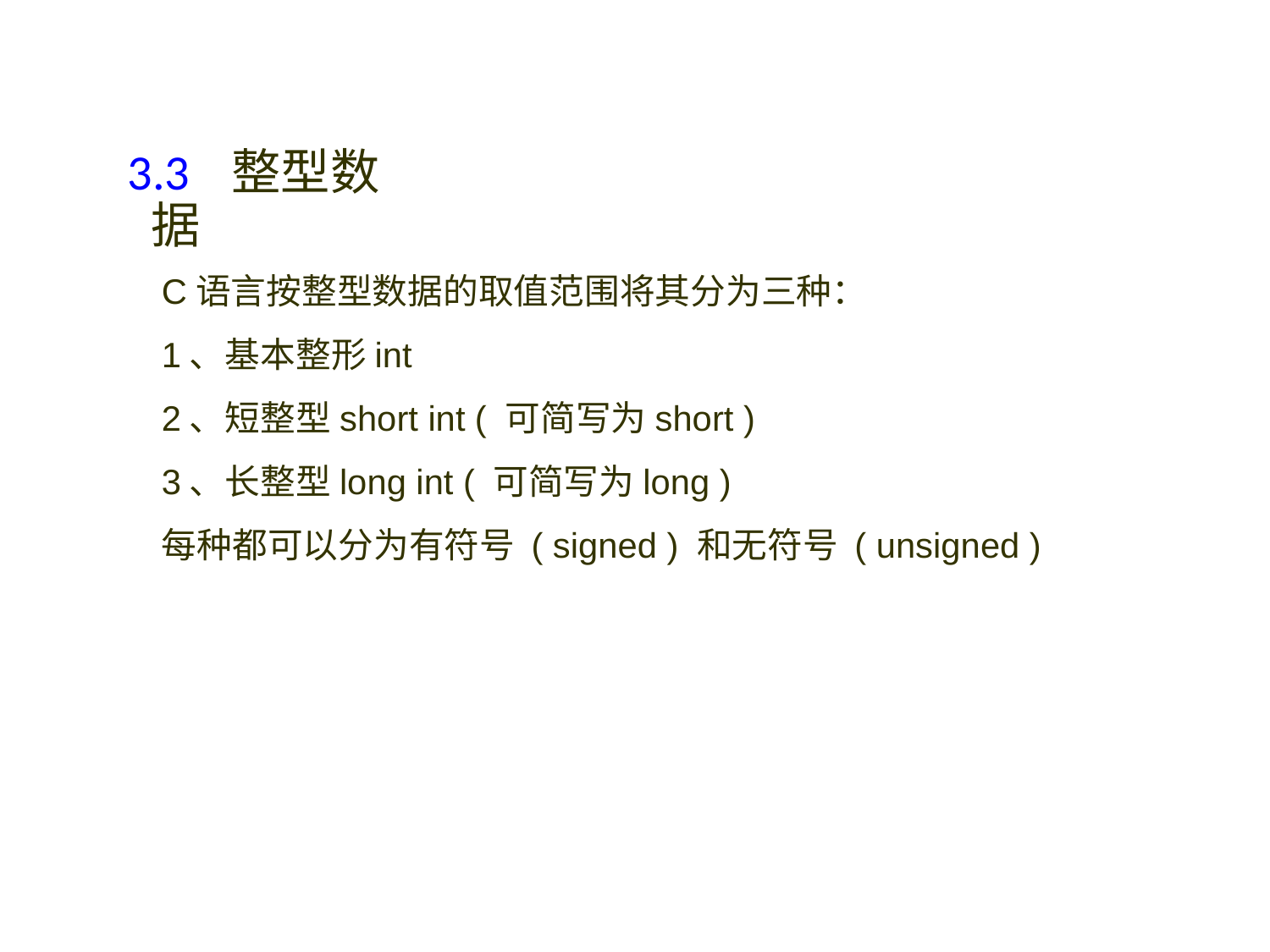

3.3 整型数据
C语言按整型数据的取值范围将其分为三种：
1、基本整形int
2、短整型short int ( 可简写为short )
3、长整型long int ( 可简写为long )
每种都可以分为有符号 ( signed ) 和无符号 ( unsigned )